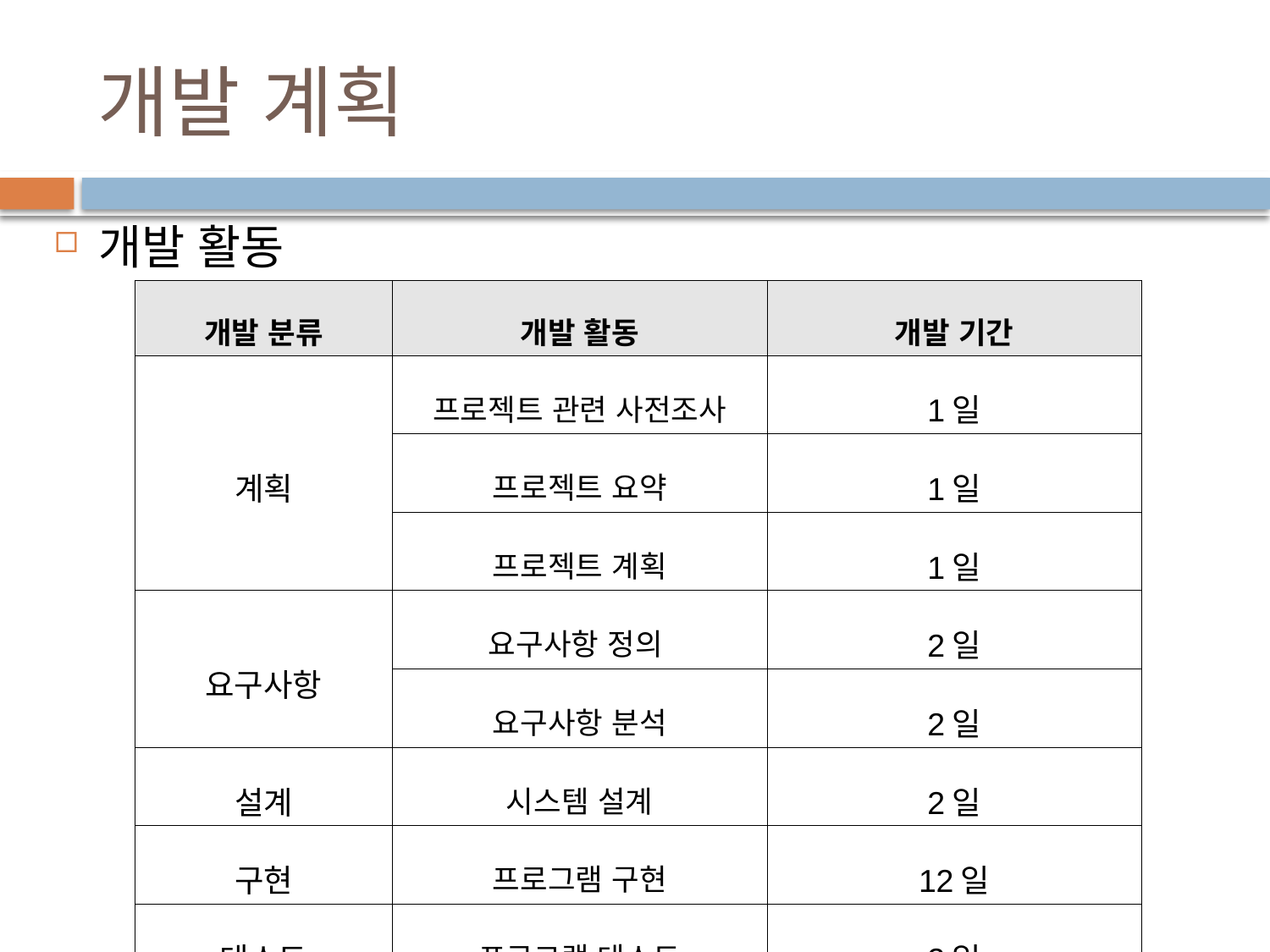

# 개발 계획
개발 활동

| 개발 분류 | 개발 활동 | 개발 기간 |
| --- | --- | --- |
| 계획 | 프로젝트 관련 사전조사 | 1일 |
|  | 프로젝트 요약 | 1일 |
|  | 프로젝트 계획 | 1일 |
| 요구사항 | 요구사항 정의 | 2일 |
|  | 요구사항 분석 | 2일 |
| 설계 | 시스템 설계 | 2일 |
| 구현 | 프로그램 구현 | 12일 |
| 테스트 | 프로그램 테스트 | 2일 |
| 유지보수 | 프로그램 유지보수 | 3일 |